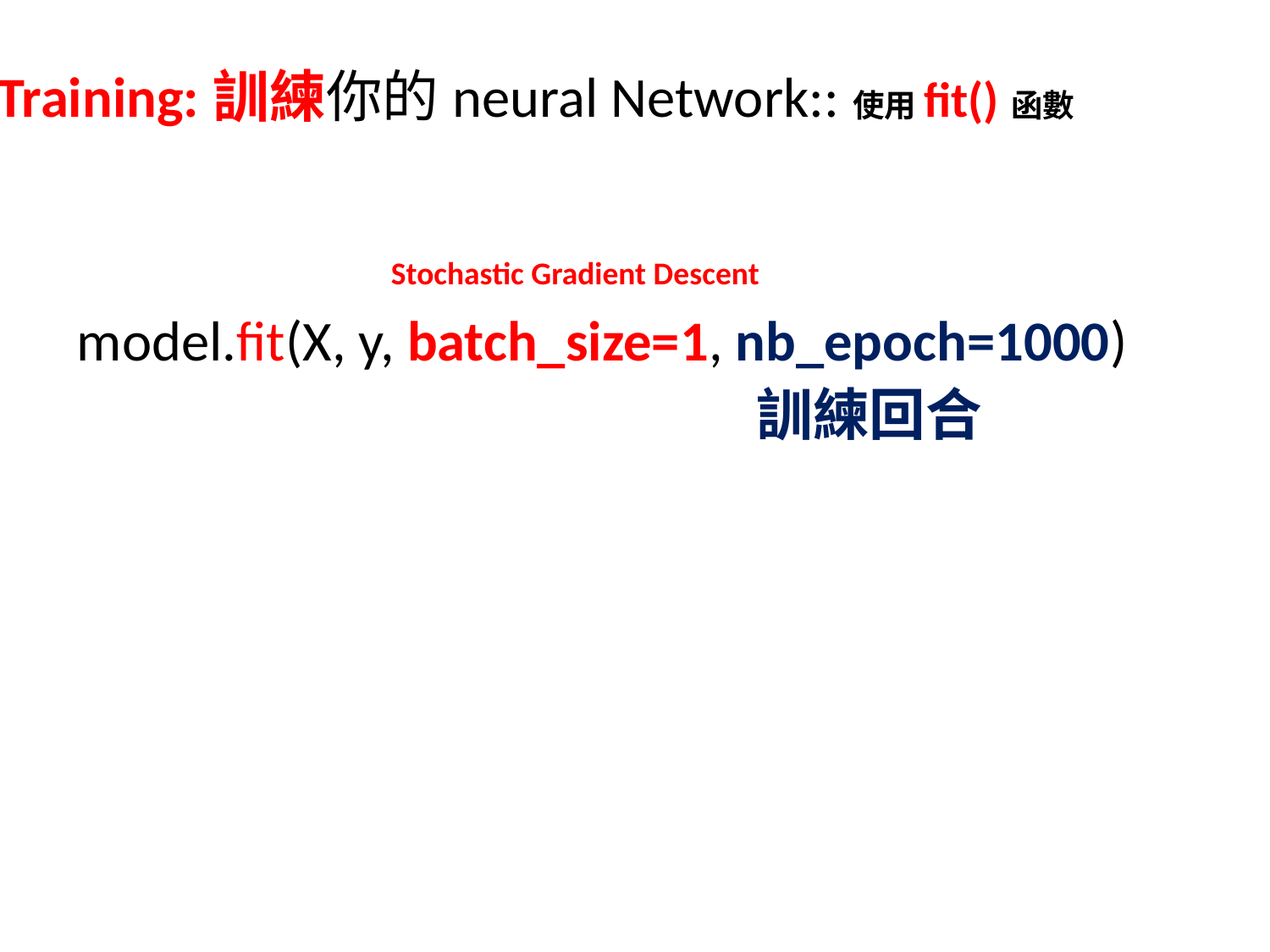

Training:訓練你的neural Network::使用fit()函數
Stochastic Gradient Descent
model.fit(X, y, batch_size=1, nb_epoch=1000)
訓練回合